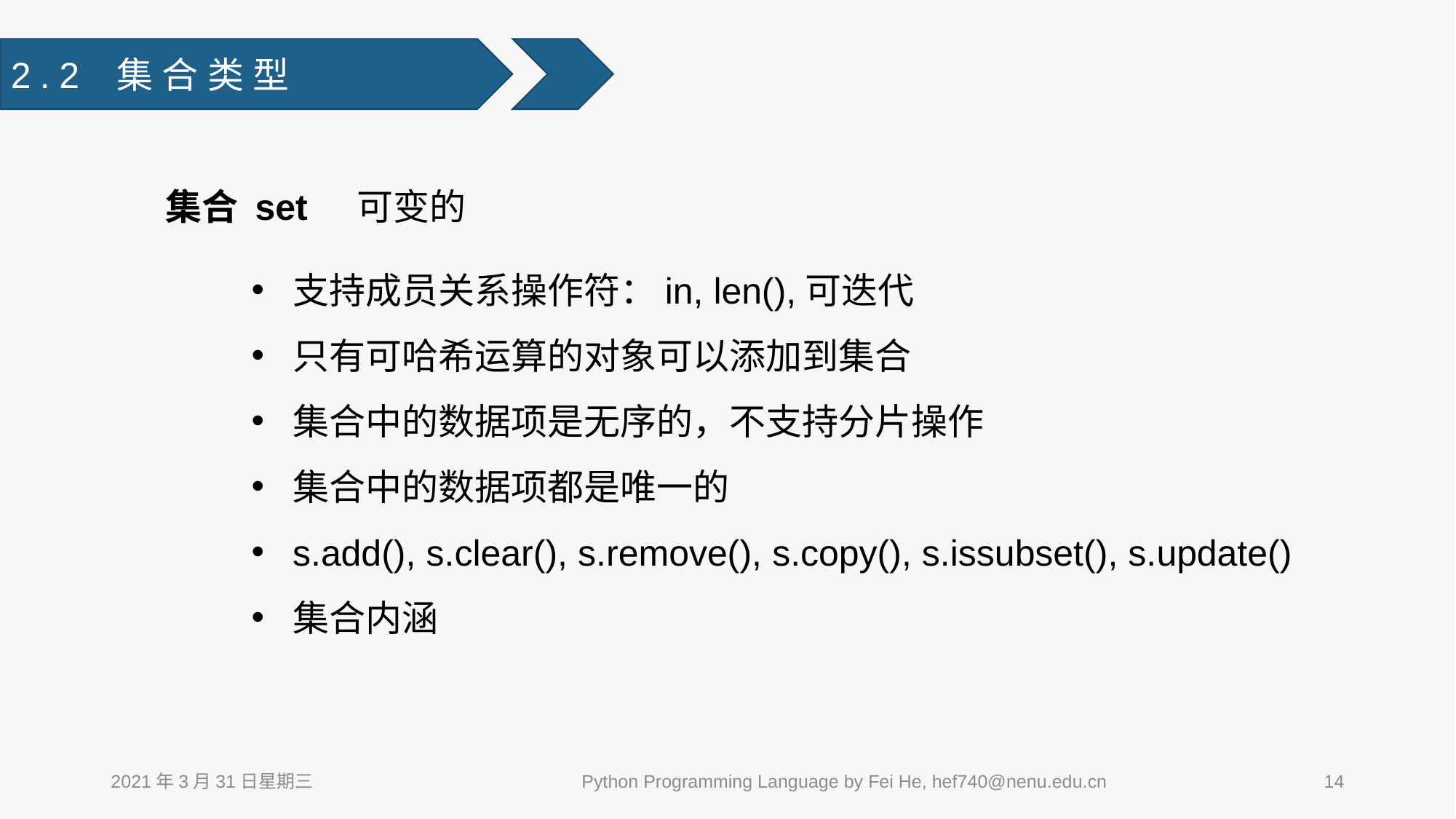

2.2 集合类型

集合 set    可变的
支持成员关系操作符：in, len(),可迭代
只有可哈希运算的对象可以添加到集合
集合中的数据项是无序的，不支持分片操作
集合中的数据项都是唯一的
s.add(), s.clear(), s.remove(), s.copy(), s.issubset(), s.update()
集合内涵

2021年3月31日星期三
Python Programming Language by Fei He, hef740@nenu.edu.cn
14